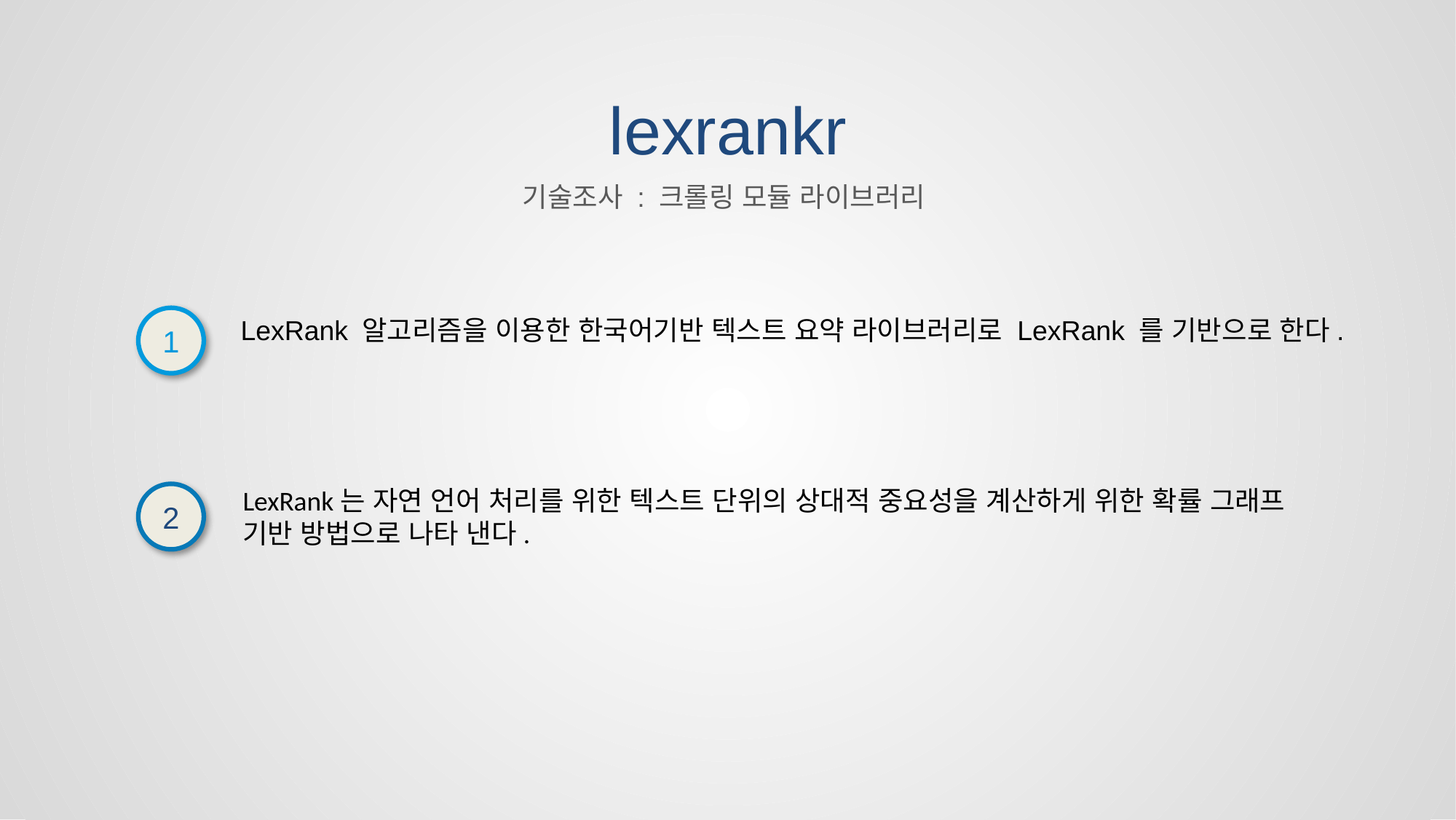

lexrankr
기술조사 : 크롤링 모듈 라이브러리
1
LexRank 알고리즘을 이용한 한국어기반 텍스트 요약 라이브러리로 LexRank 를 기반으로 한다.

LexRank는 자연 언어 처리를 위한 텍스트 단위의 상대적 중요성을 계산하게 위한 확률 그래프 기반 방법으로 나타 낸다.
2